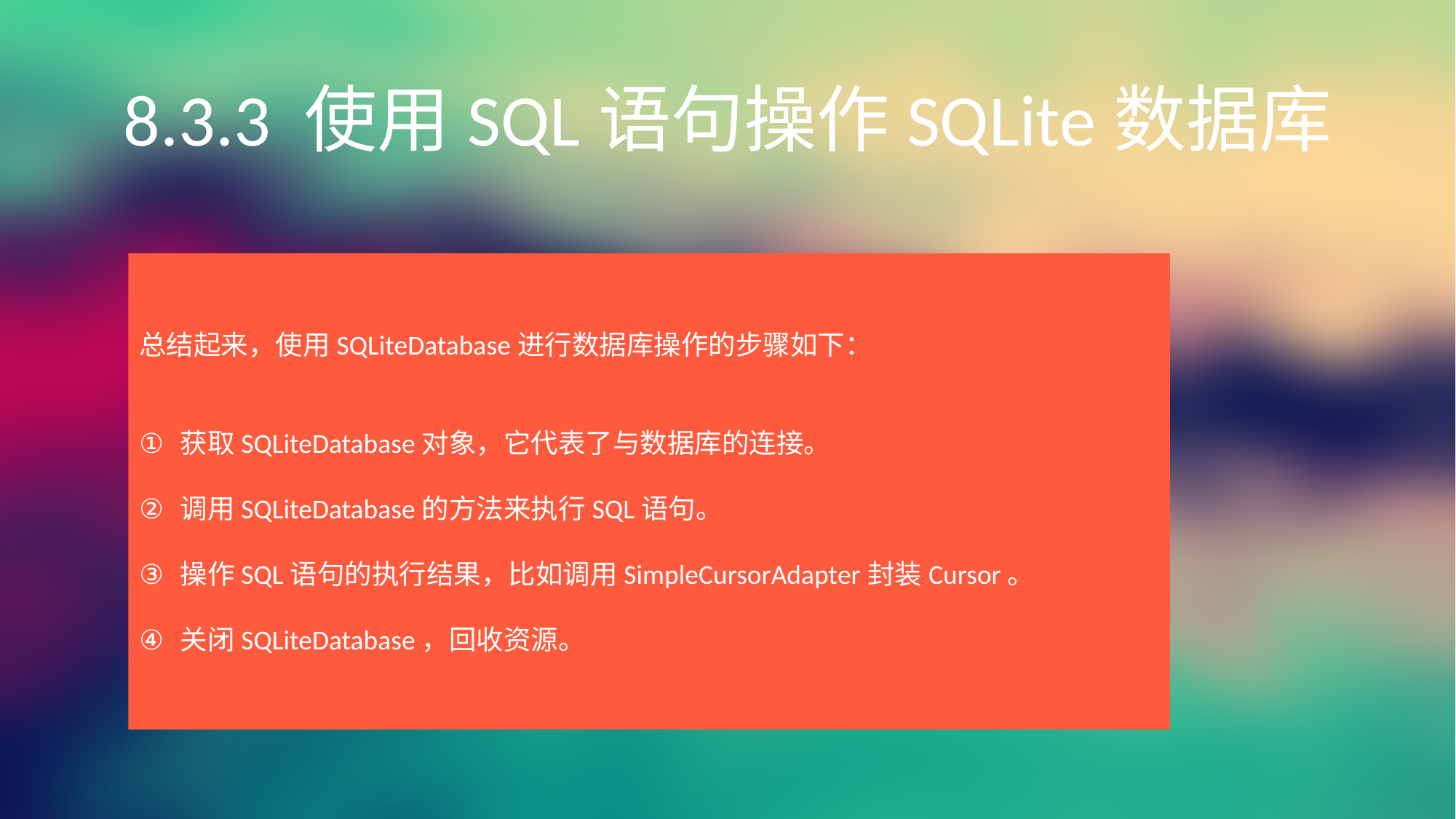

# 8.3.3 使用SQL语句操作SQLite数据库
总结起来，使用SQLiteDatabase进行数据库操作的步骤如下：

获取SQLiteDatabase对象，它代表了与数据库的连接。

调用SQLiteDatabase的方法来执行SQL语句。

操作SQL语句的执行结果，比如调用SimpleCursorAdapter封装Cursor。

关闭SQLiteDatabase，回收资源。